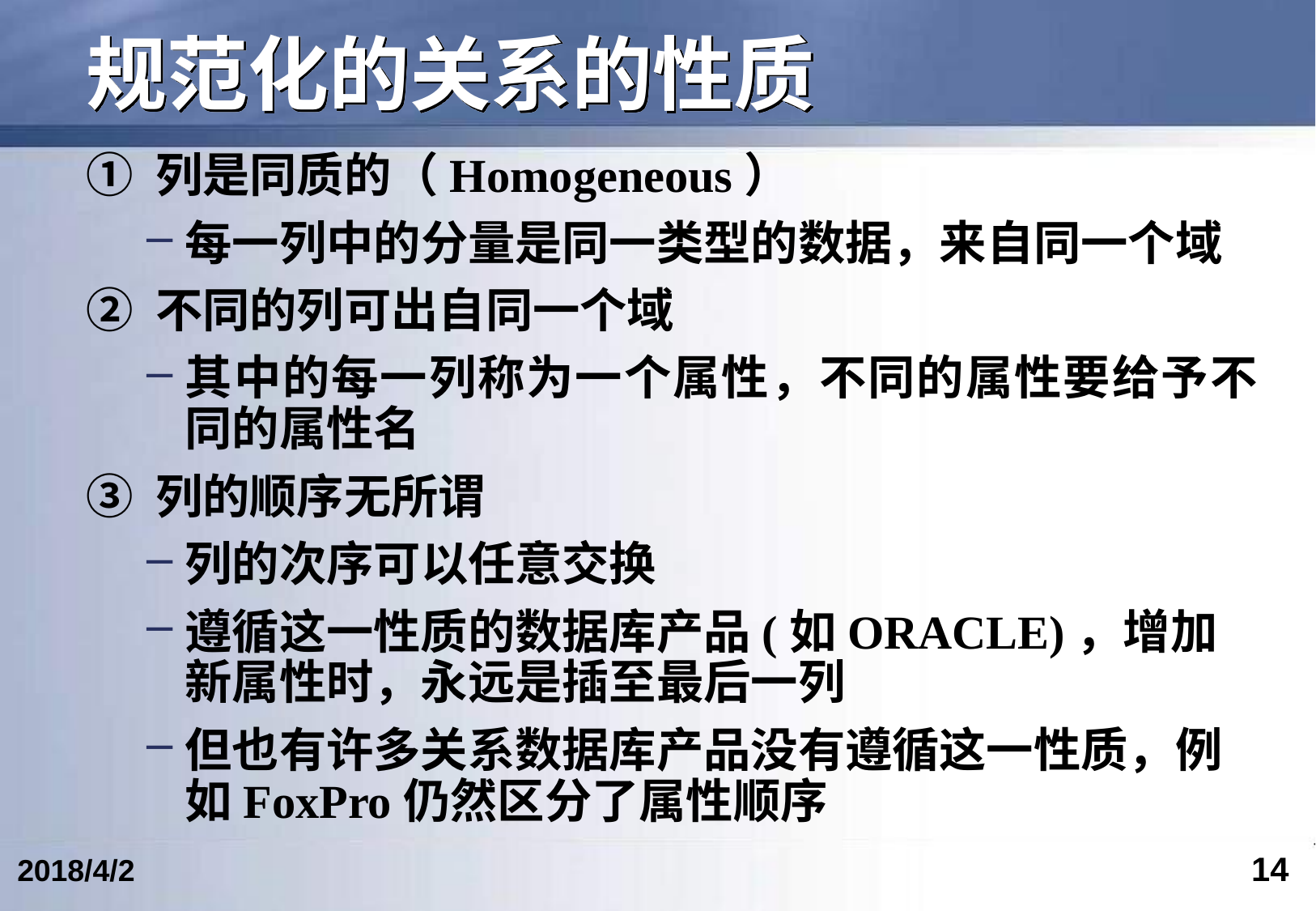

# 规范化的关系的性质
① 列是同质的（Homogeneous）
每一列中的分量是同一类型的数据，来自同一个域
② 不同的列可出自同一个域
其中的每一列称为一个属性，不同的属性要给予不同的属性名
③ 列的顺序无所谓
列的次序可以任意交换
遵循这一性质的数据库产品(如ORACLE)，增加新属性时，永远是插至最后一列
但也有许多关系数据库产品没有遵循这一性质，例如FoxPro仍然区分了属性顺序
14
2018/4/2